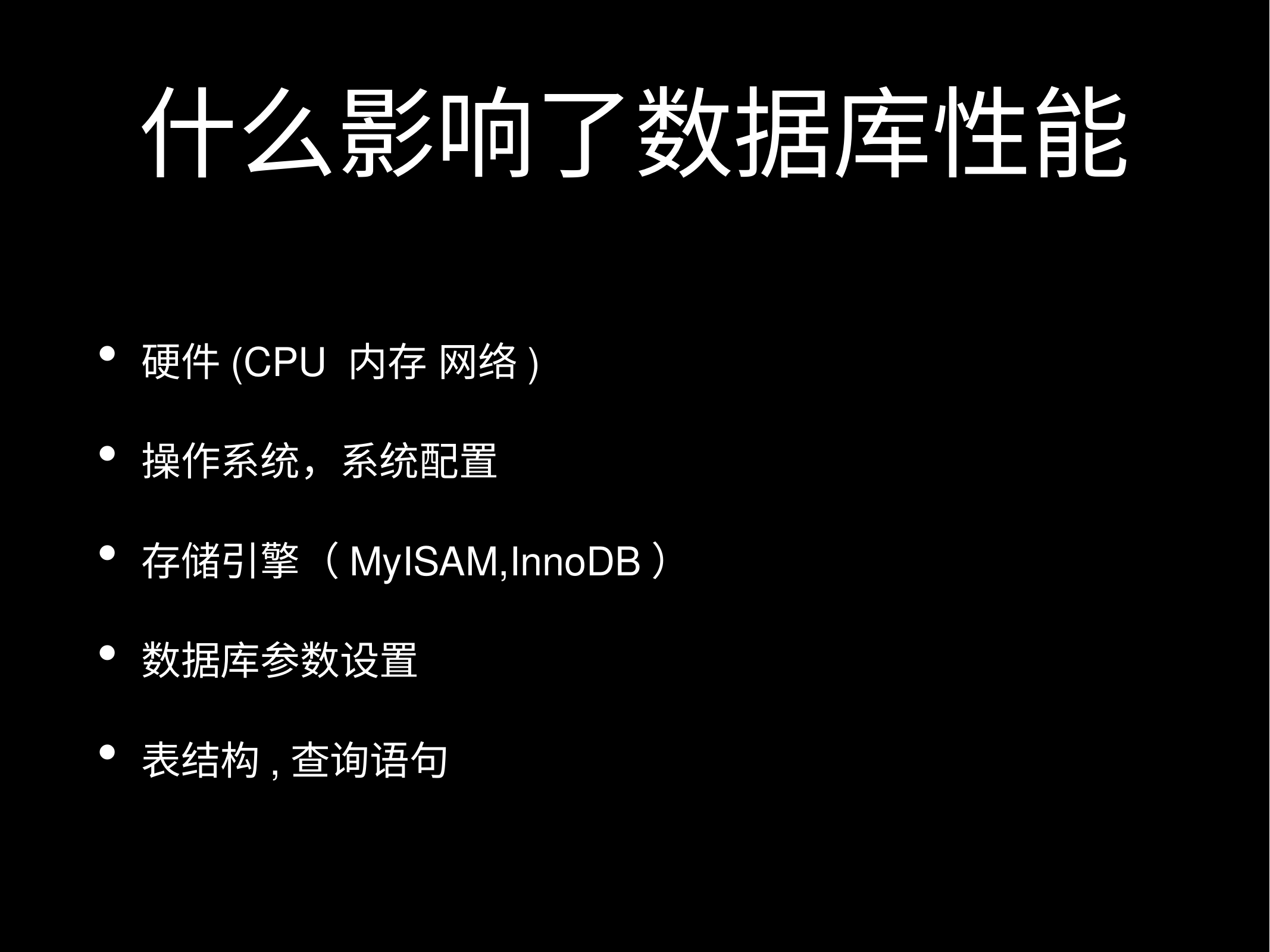

# 什么影响了数据库性能
硬件(CPU 内存 网络)
操作系统，系统配置
存储引擎（MyISAM,InnoDB）
数据库参数设置
表结构,查询语句